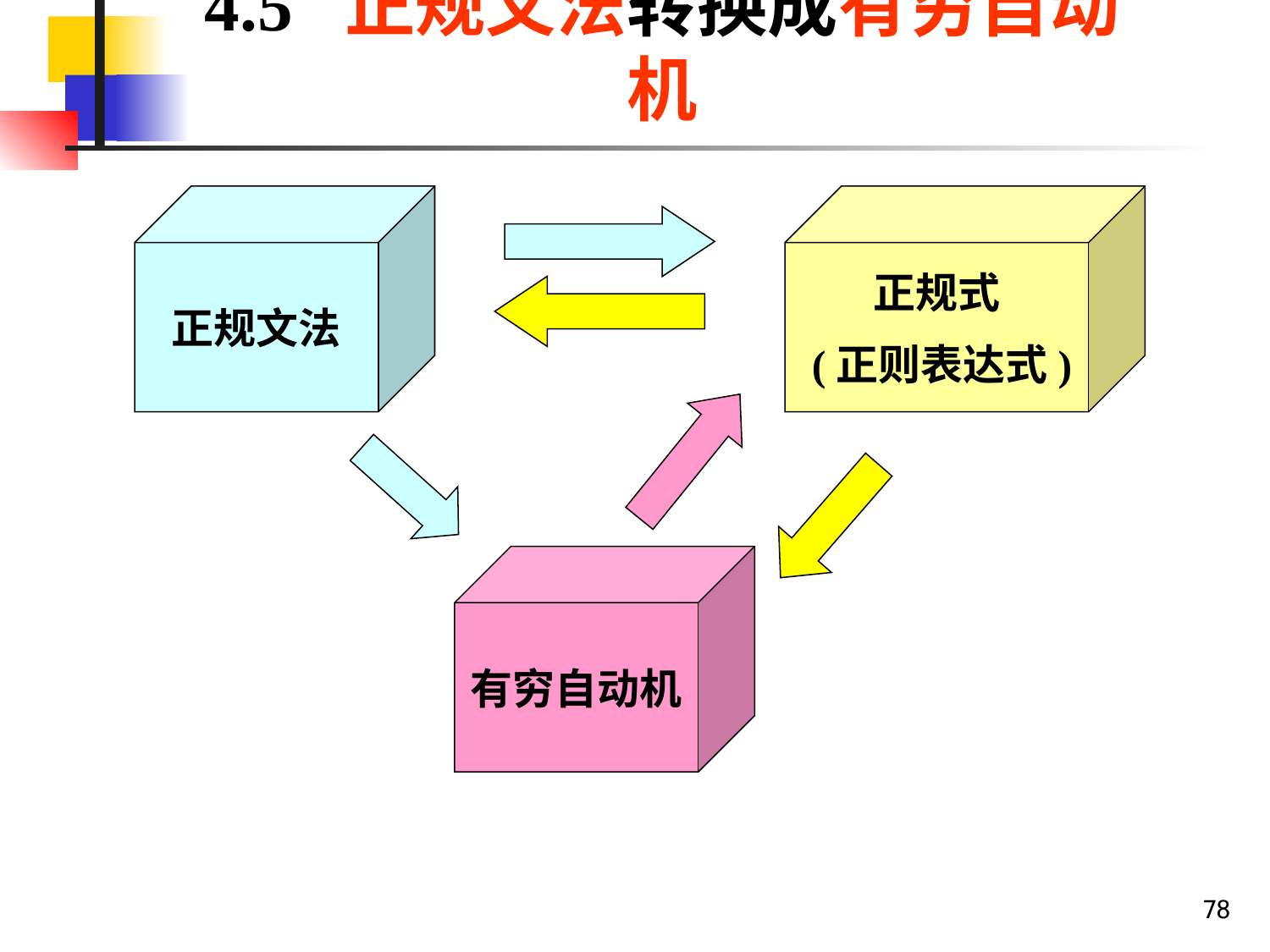

# 4.5  正规文法转换成有穷自动机
正规文法
正规式
 (正则表达式)

有穷自动机
78